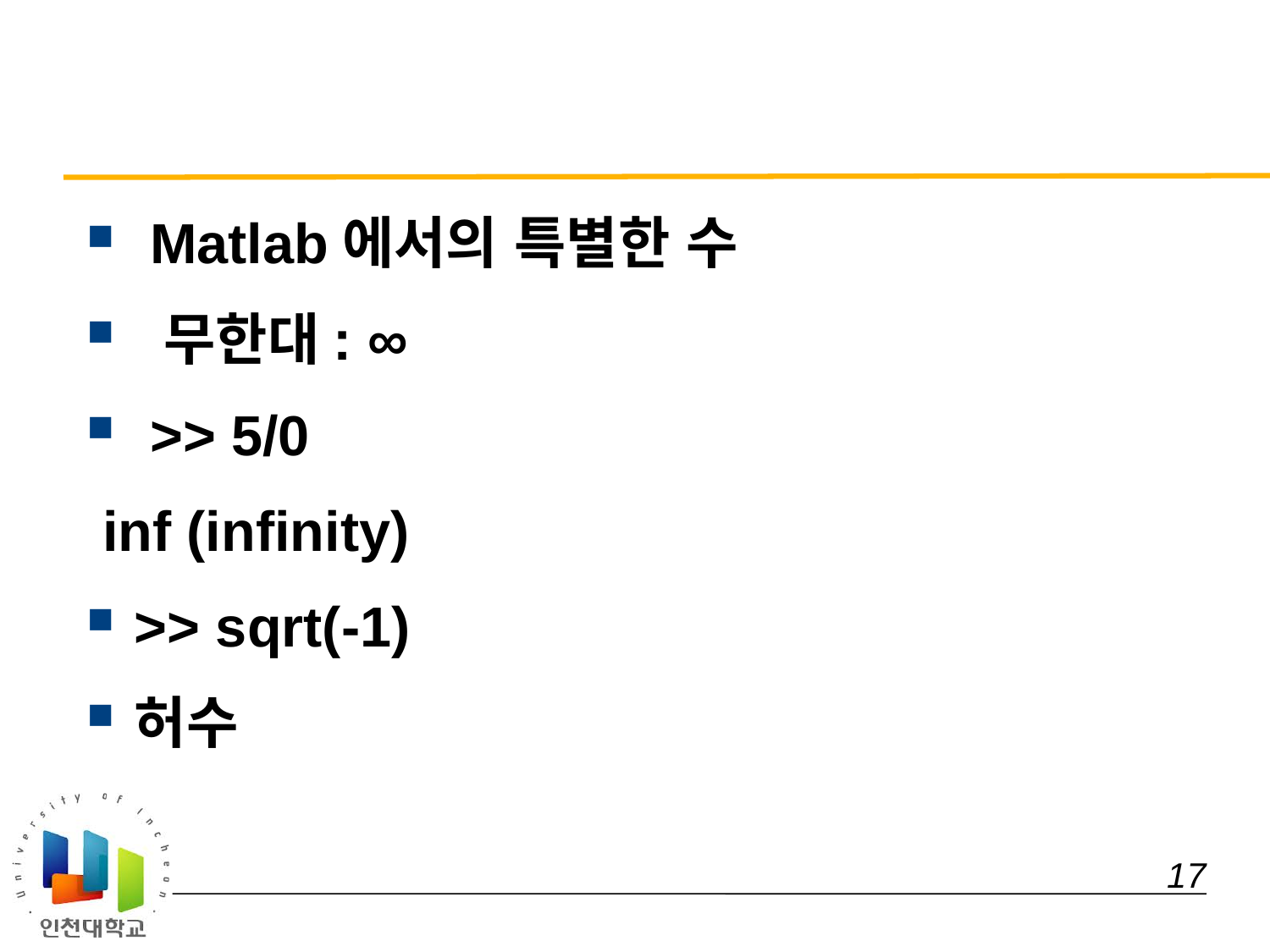

#
 Matlab에서의 특별한 수
 무한대: ∞
 >> 5/0
 inf (infinity)
>> sqrt(-1)
허수
 17